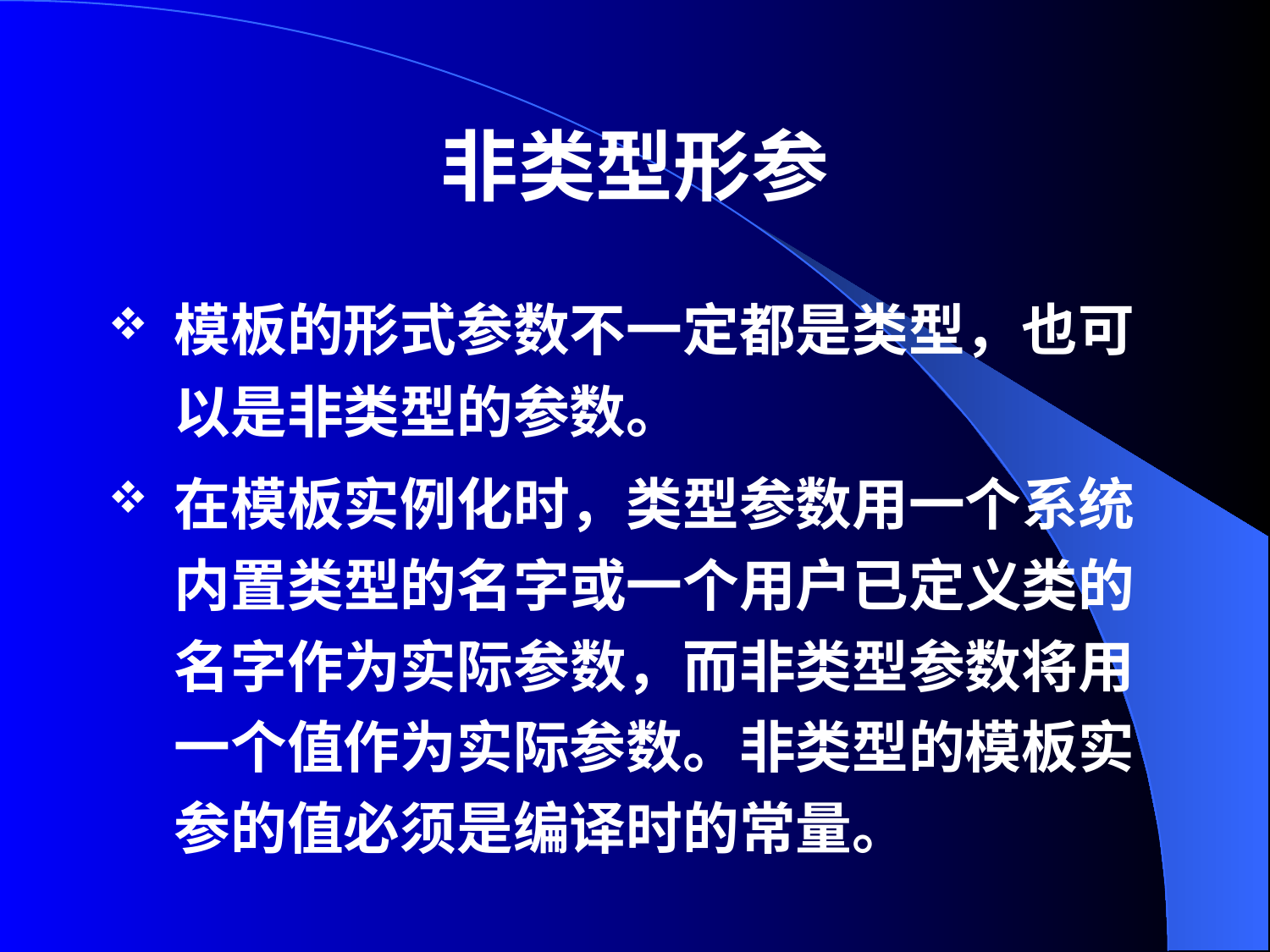

# 非类型形参
模板的形式参数不一定都是类型，也可以是非类型的参数。
在模板实例化时，类型参数用一个系统内置类型的名字或一个用户已定义类的名字作为实际参数，而非类型参数将用一个值作为实际参数。非类型的模板实参的值必须是编译时的常量。